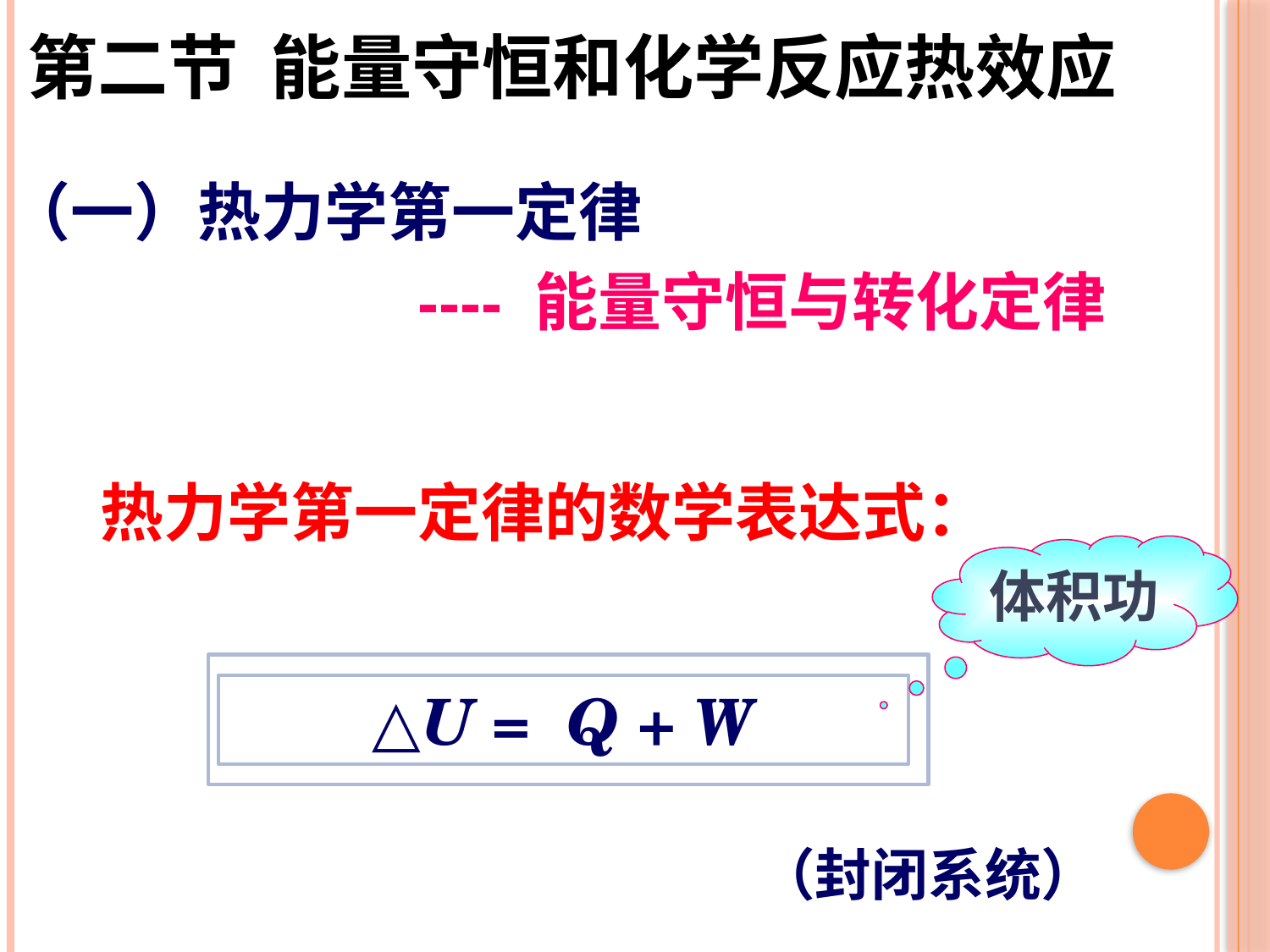

第二节  能量守恒和化学反应热效应
（一）热力学第一定律
---- 能量守恒与转化定律
热力学第一定律的数学表达式：
体积功

△U =  Q + W
51
（封闭系统）